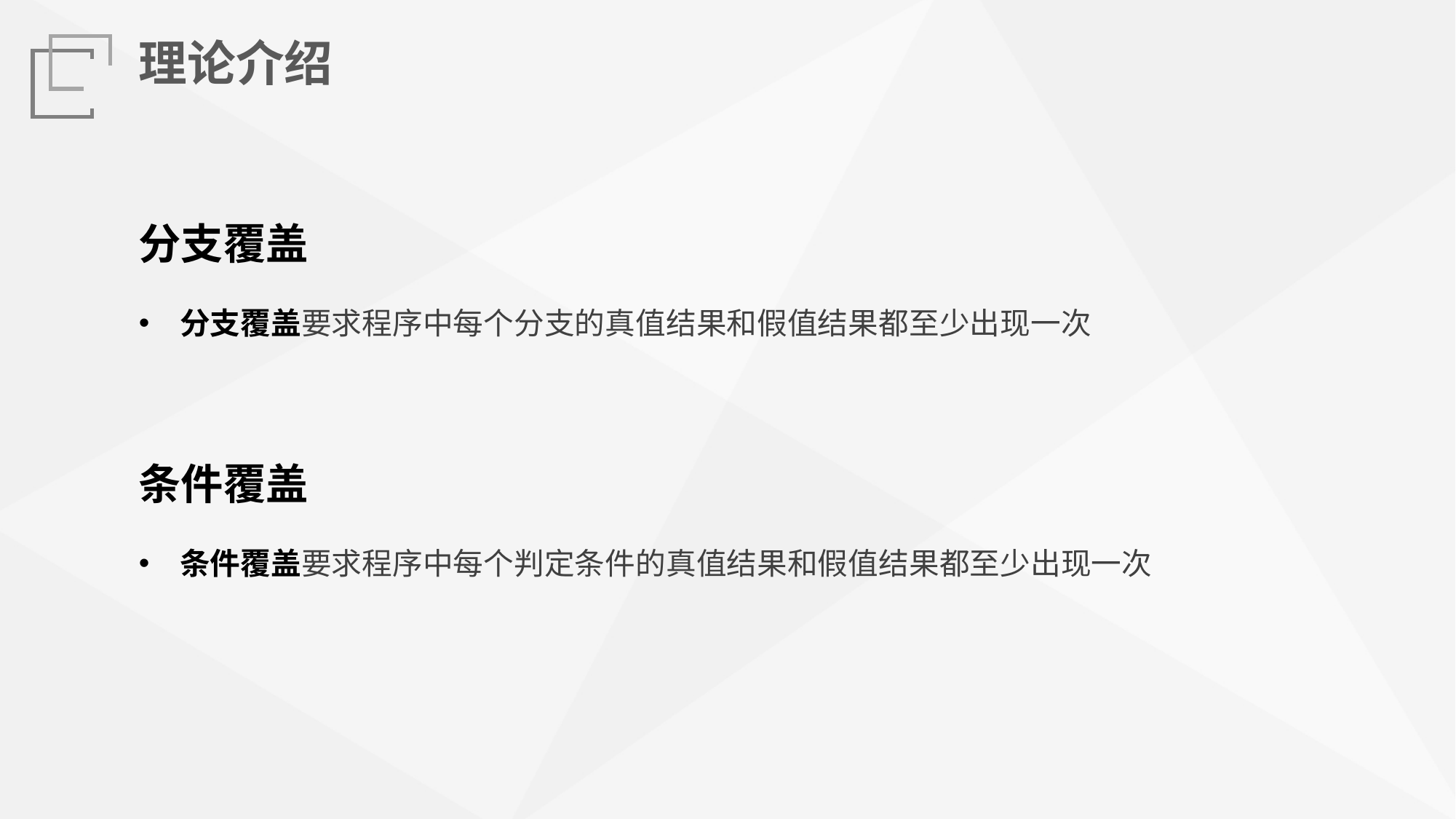

理论介绍

分支覆盖
分支覆盖要求程序中每个分支的真值结果和假值结果都至少出现一次

条件覆盖
条件覆盖要求程序中每个判定条件的真值结果和假值结果都至少出现一次